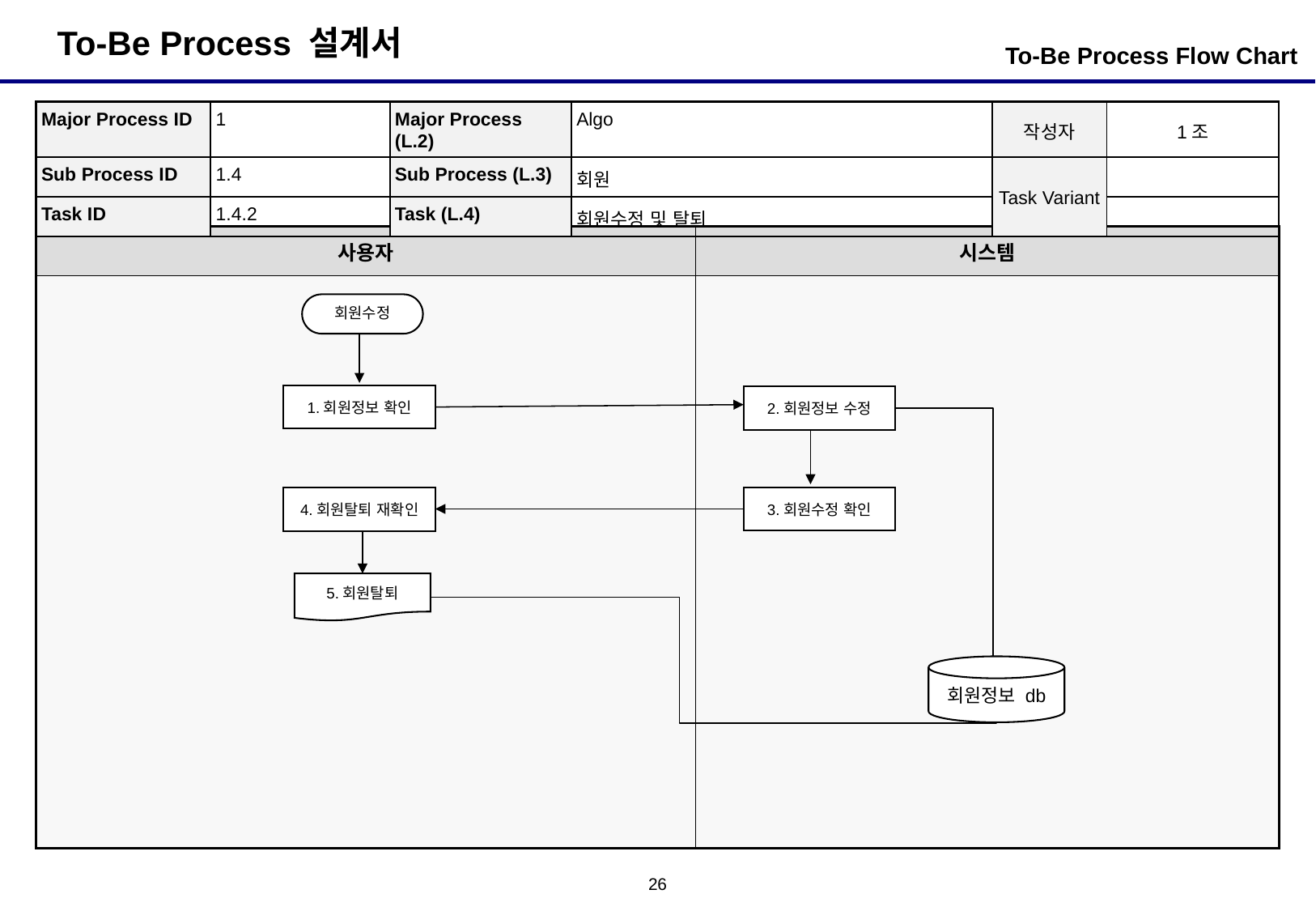

To-Be Process Flow Chart
| Major Process ID | 1 | Major Process (L.2) | Algo | 작성자 | 1조 |
| --- | --- | --- | --- | --- | --- |
| Sub Process ID | 1.4 | Sub Process (L.3) | 회원 | Task Variant |  |
| Task ID | 1.4.2 | Task (L.4) | 회원수정 및 탈퇴 |  |  |
| 사용자 | 시스템 |
| --- | --- |
|  |  |
회원수정
1.회원정보 확인
2.회원정보 수정
3.회원수정 확인
4.회원탈퇴 재확인
5.회원탈퇴
회원정보 db